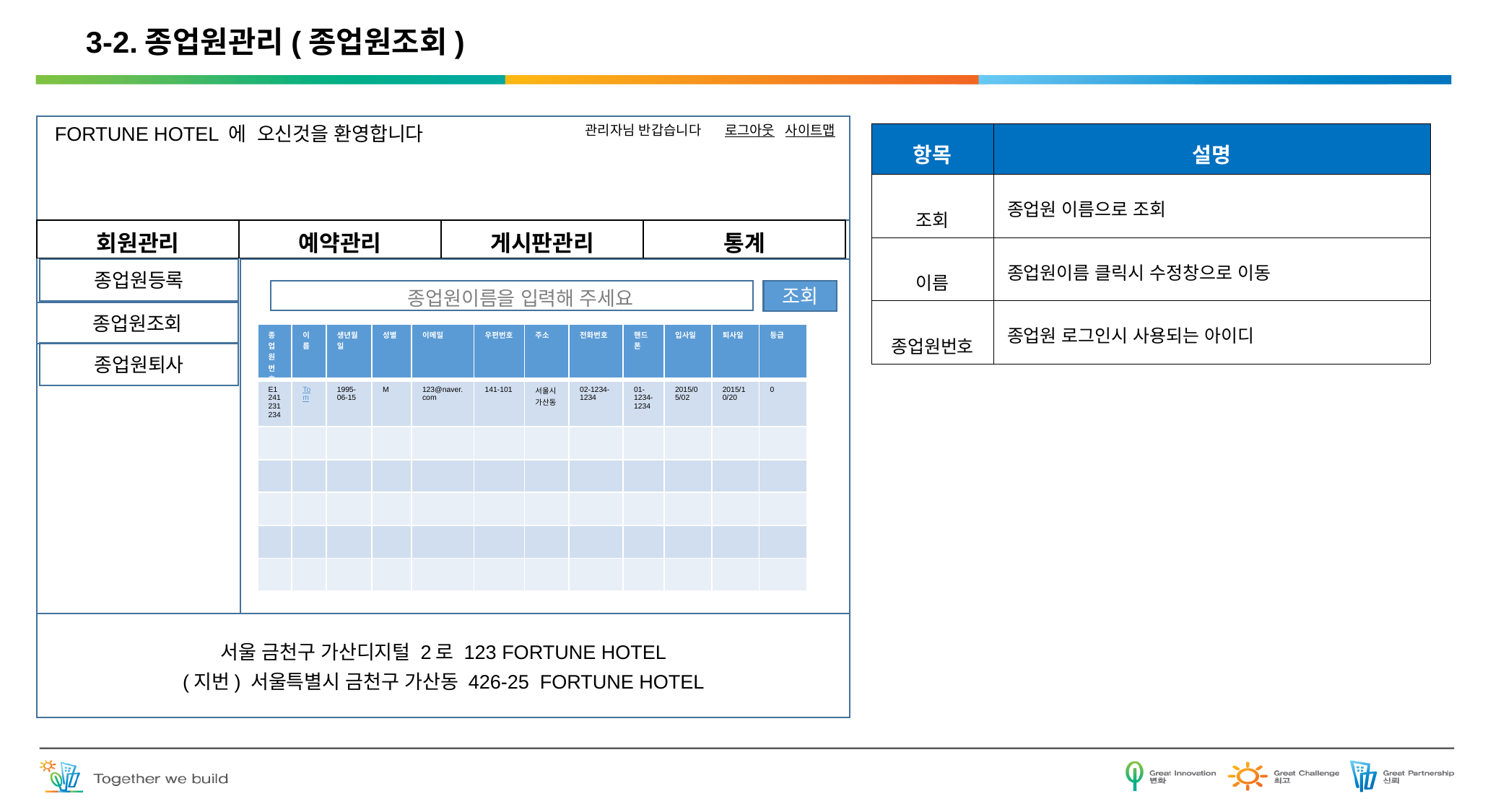

# 3-2.종업원관리(종업원조회)
FORTUNE HOTEL 에  오신것을 환영합니다

관리자님 반갑습니다
로그아웃
사이트맵

| 항목 | 설명 |
| --- | --- |
| 조회 | 종업원 이름으로 조회 |
| 이름 | 종업원이름 클릭시 수정창으로 이동 |
| 종업원번호 | 종업원 로그인시 사용되는 아이디 |
| 회원관리 | 예약관리 | 게시판관리 | 통계 |
| --- | --- | --- | --- |
종업원등록

종업원이름을 입력해 주세요

조회
종업원조회
| 종업원번호 | 이름 | 생년월일 | 성별 | 이메일 | 우편번호 | 주소 | 전화번호 | 핸드폰 | 입사일 | 퇴사일 | 등급 |
| --- | --- | --- | --- | --- | --- | --- | --- | --- | --- | --- | --- |
| E1241231234 | Tom | 1995-06-15 | M | 123@naver.com | 141-101 | 서울시 가산동 | 02-1234-1234 | 01-1234-1234 | 2015/05/02 | 2015/10/20 | 0 |
|  |  |  |  |  |  |  |  |  |  |  |  |
|  |  |  |  |  |  |  |  |  |  |  |  |
|  |  |  |  |  |  |  |  |  |  |  |  |
|  |  |  |  |  |  |  |  |  |  |  |  |
|  |  |  |  |  |  |  |  |  |  |  |  |
종업원퇴사

서울 금천구 가산디지털 2로 123 FORTUNE HOTEL
(지번) 서울특별시 금천구 가산동 426-25  FORTUNE HOTEL